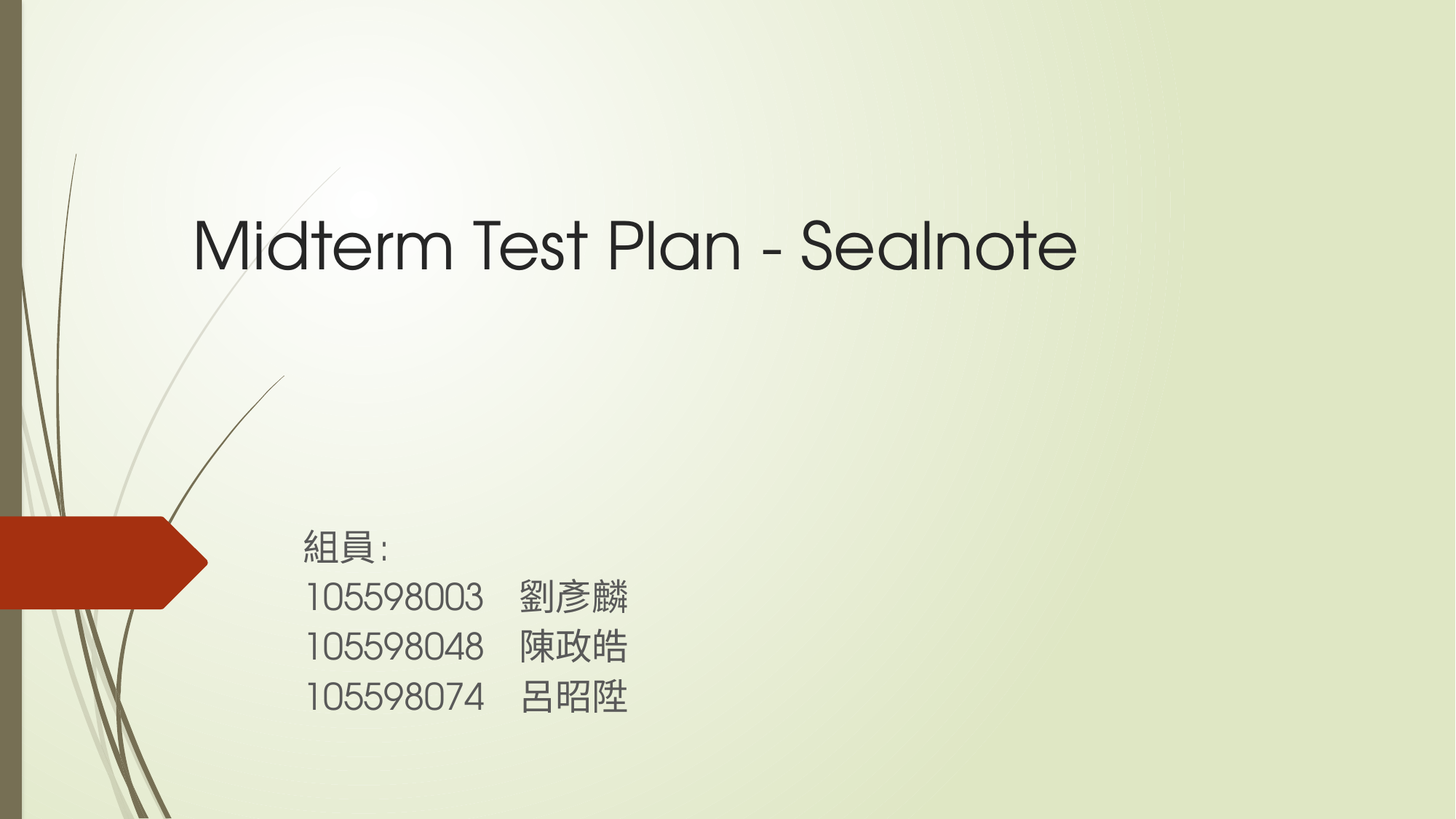

# Midterm Test Plan - Sealnote
組員:
105598003   劉彥麟
105598048   陳政皓
105598074   呂昭陞